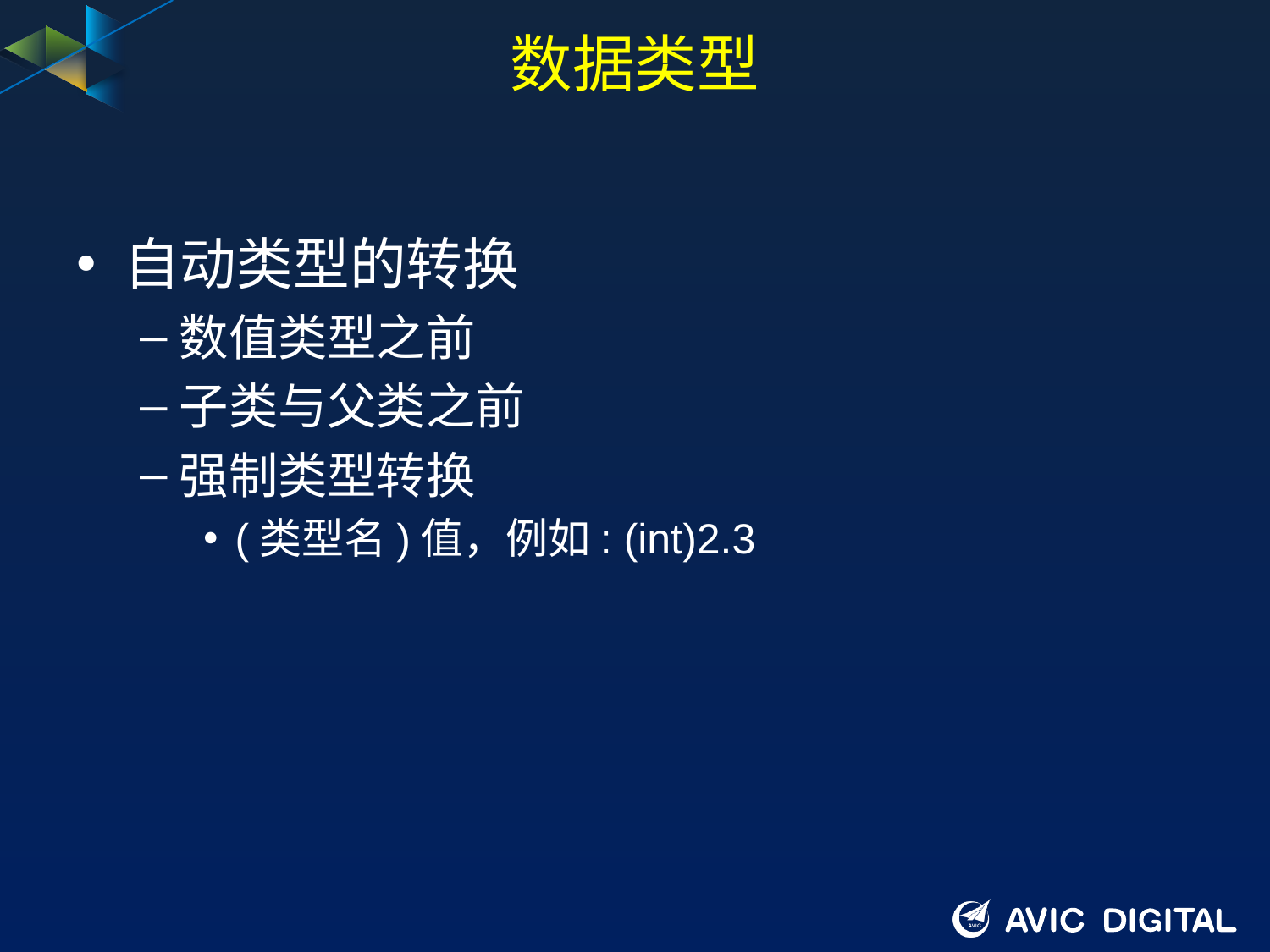

# 数据类型
自动类型的转换
数值类型之前
子类与父类之前
强制类型转换
(类型名)值，例如: (int)2.3